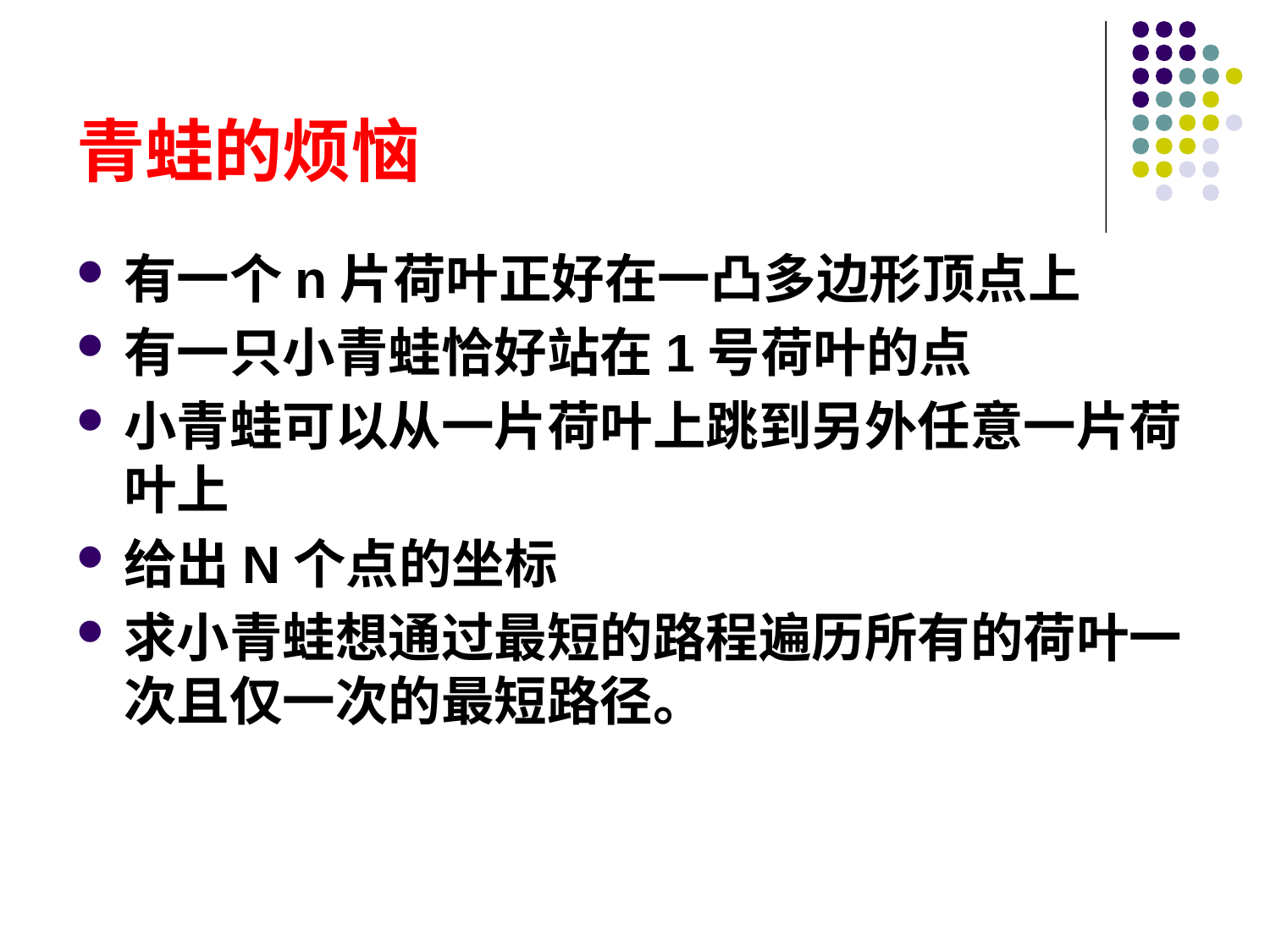

# 青蛙的烦恼
有一个n片荷叶正好在一凸多边形顶点上
有一只小青蛙恰好站在1号荷叶的点
小青蛙可以从一片荷叶上跳到另外任意一片荷叶上
给出N个点的坐标
求小青蛙想通过最短的路程遍历所有的荷叶一次且仅一次的最短路径。